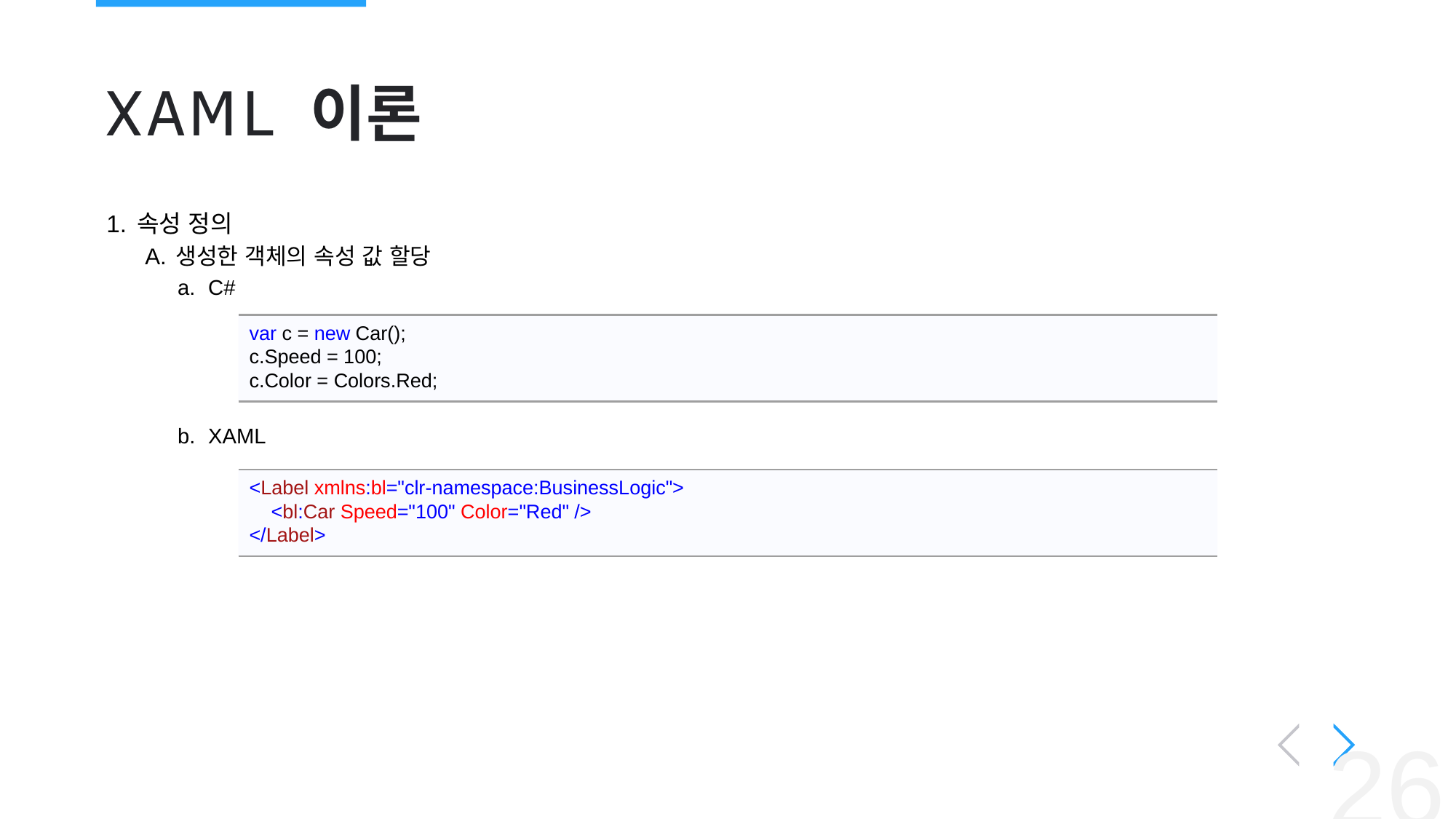

# XAML 이론
속성 정의
생성한 객체의 속성 값 할당
C#

XAML

var c = new Car();
c.Speed = 100;
c.Color = Colors.Red;
<Label xmlns:bl="clr-namespace:BusinessLogic">
    <bl:Car Speed="100" Color="Red" />
</Label>
26